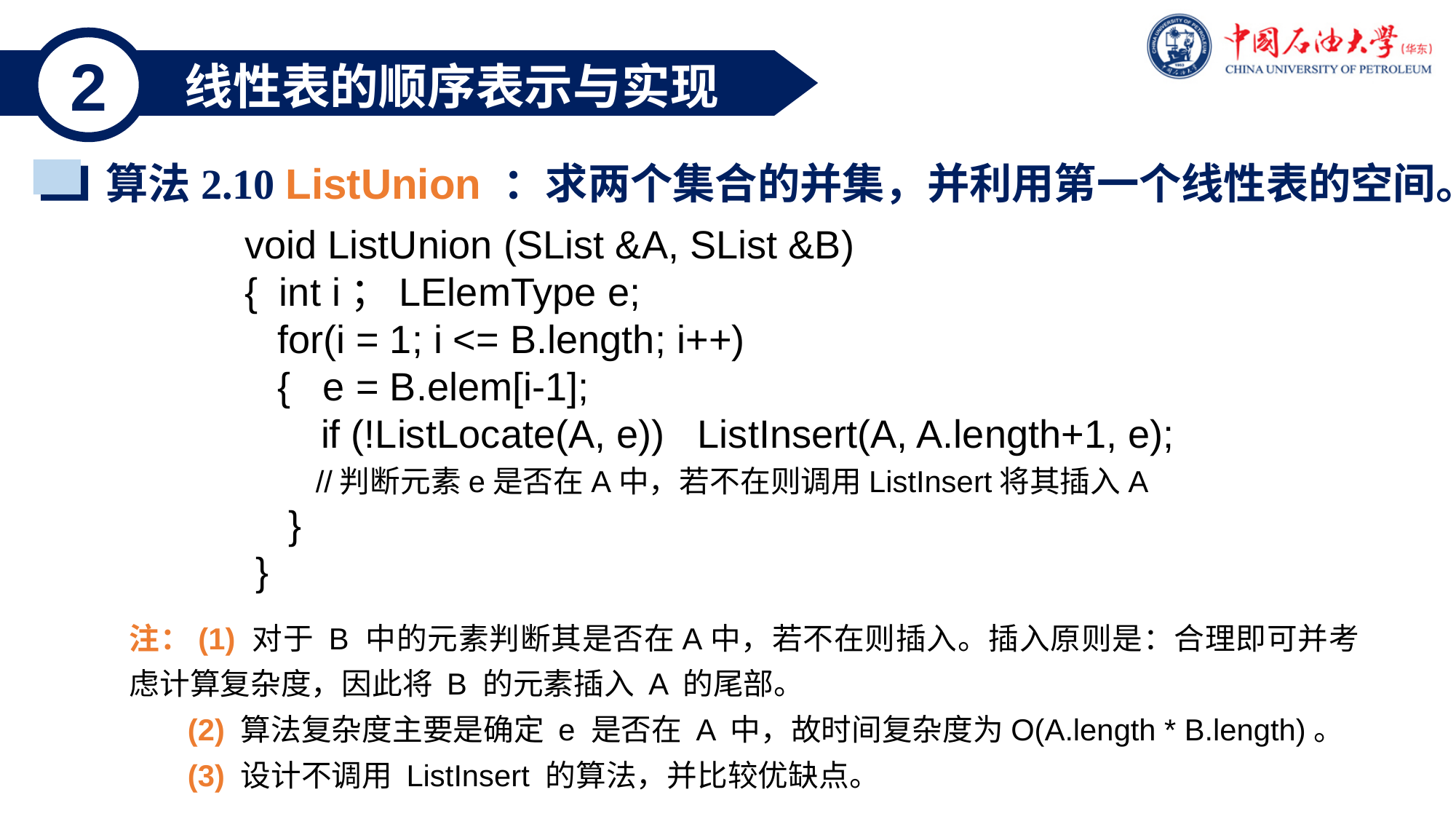

2
 线性表的顺序表示与实现
算法2.10 ListUnion ：求两个集合的并集，并利用第一个线性表的空间。

void ListUnion (SList &A, SList &B)
{  int i；LElemType e;
   for(i = 1; i <= B.length; i++)
   {   e = B.elem[i-1];
       if (!ListLocate(A, e))   ListInsert(A, A.length+1, e);
       //判断元素e是否在A中，若不在则调用ListInsert将其插入A
    }
 }
注：(1) 对于 B 中的元素判断其是否在A中，若不在则插入。插入原则是：合理即可并考虑计算复杂度，因此将 B 的元素插入 A 的尾部。
       (2) 算法复杂度主要是确定 e 是否在 A 中，故时间复杂度为O(A.length * B.length)。
       (3) 设计不调用 ListInsert 的算法，并比较优缺点。